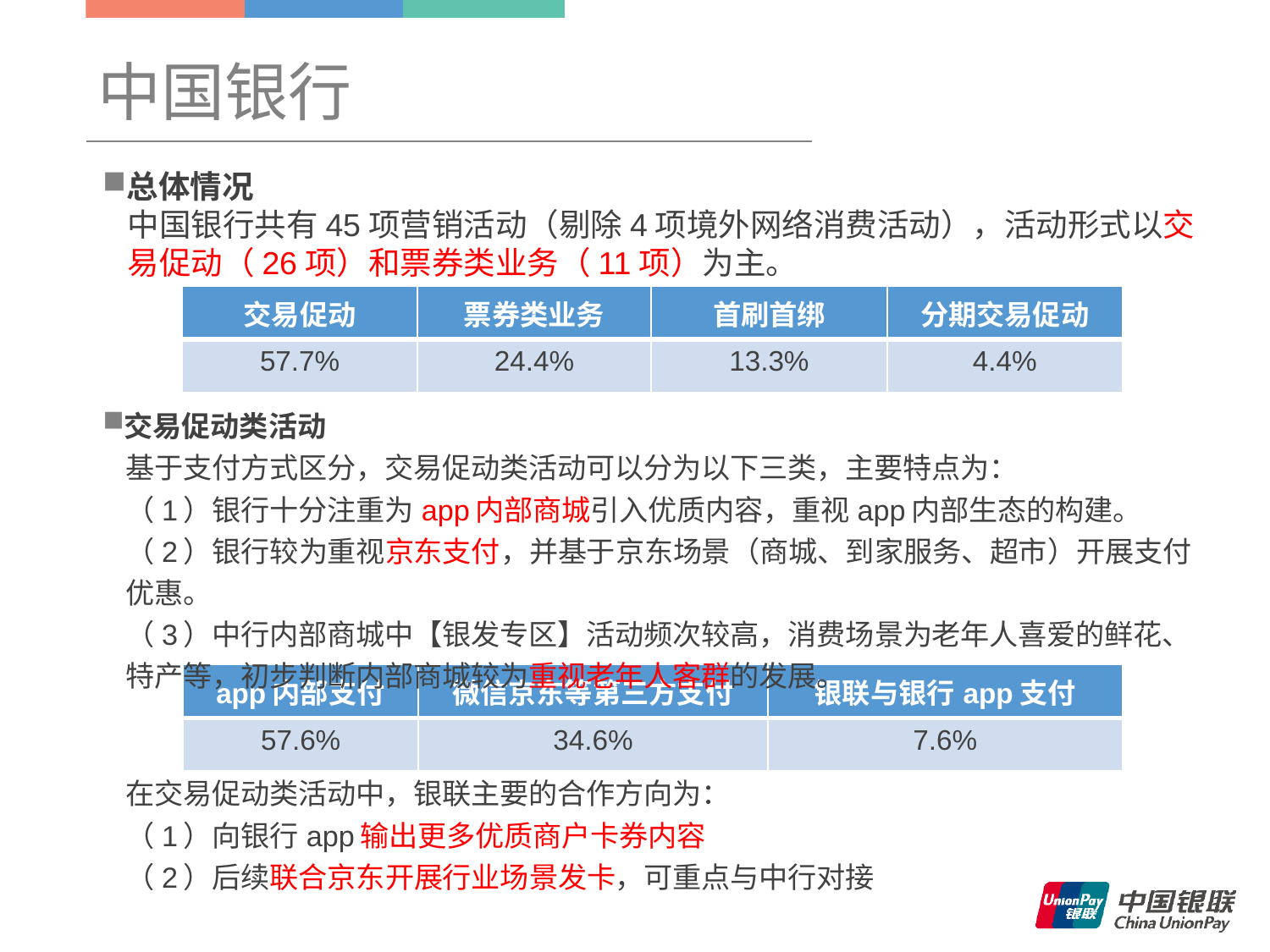

中国银行
总体情况
中国银行共有45项营销活动（剔除4项境外网络消费活动），活动形式以交易促动（26项）和票券类业务（11项）为主。

| 交易促动 | 票券类业务 | 首刷首绑 | 分期交易促动 |
| --- | --- | --- | --- |
| 57.7% | 24.4% | 13.3% | 4.4% |
交易促动类活动
基于支付方式区分，交易促动类活动可以分为以下三类，主要特点为：
（1）银行十分注重为app内部商城引入优质内容，重视app内部生态的构建。（2）银行较为重视京东支付，并基于京东场景（商城、到家服务、超市）开展支付优惠。
（3）中行内部商城中【银发专区】活动频次较高，消费场景为老年人喜爱的鲜花、特产等，初步判断内部商城较为重视老年人客群的发展。
| app内部支付 | 微信京东等第三方支付 | 银联与银行app支付 |
| --- | --- | --- |
| 57.6% | 34.6% | 7.6% |
在交易促动类活动中，银联主要的合作方向为：
（1）向银行app输出更多优质商户卡券内容
（2）后续联合京东开展行业场景发卡，可重点与中行对接